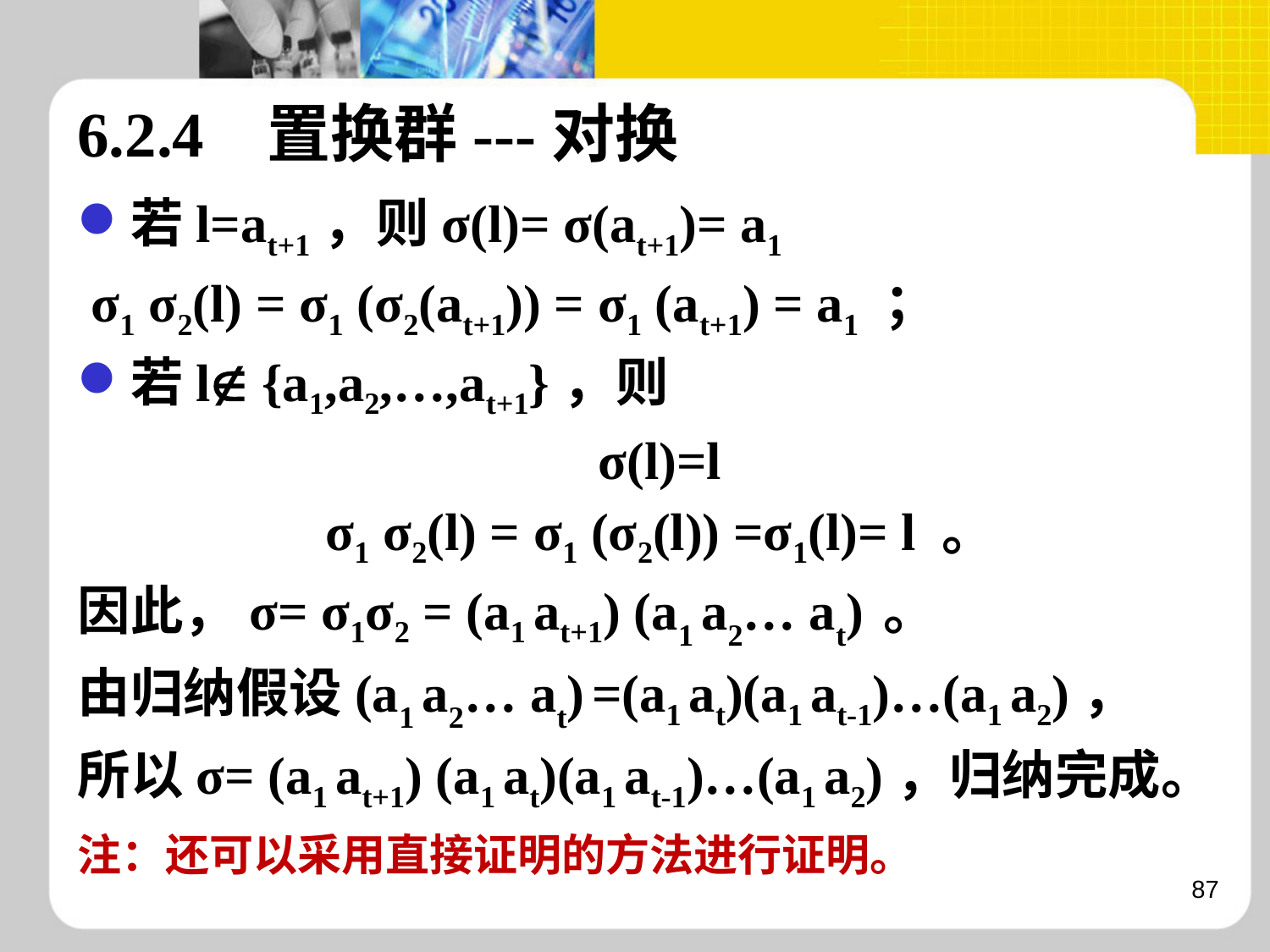

6.2.4   置换群---对换
若l=at+1，则σ(l)= σ(at+1)= a1
 σ1 σ2(l) = σ1 (σ2(at+1)) = σ1 (at+1) = a1 ；
若l∉ {a1,a2,…,at+1}，则
σ(l)=l
σ1 σ2(l) = σ1 (σ2(l)) =σ1(l)= l 。
因此，σ= σ1σ2 = (a1 at+1) (a1 a2… at) 。
由归纳假设(a1 a2… at) =(a1 at)(a1 at-1)…(a1 a2)，
所以σ= (a1 at+1) (a1 at)(a1 at-1)…(a1 a2)，归纳完成。
注：还可以采用直接证明的方法进行证明。

87